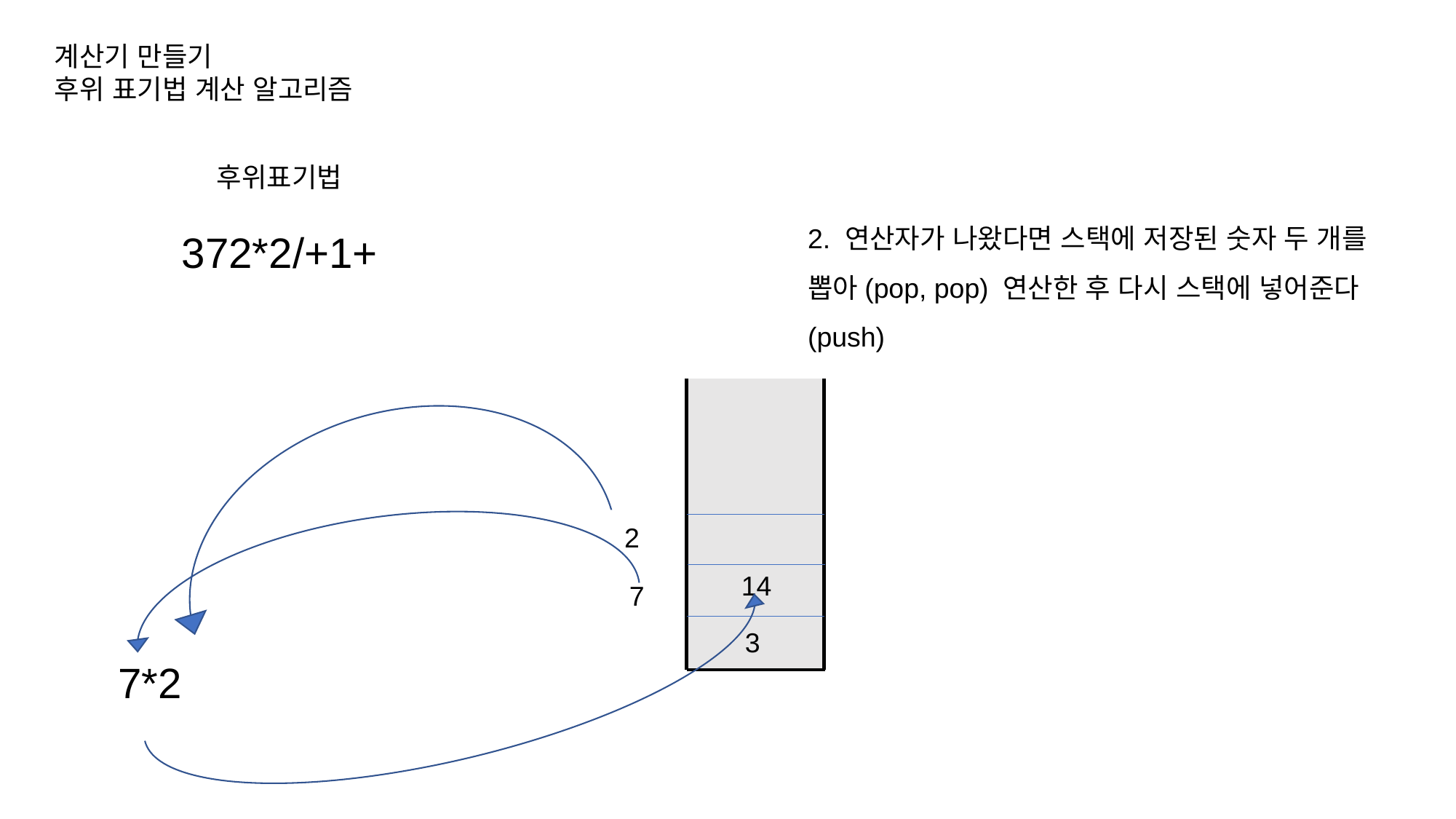

계산기 만들기
후위 표기법 계산 알고리즘
후위표기법

372*2/+1+
2. 연산자가 나왔다면 스택에 저장된 숫자 두 개를 뽑아(pop, pop) 연산한 후 다시 스택에 넣어준다(push)

2

14
7
3
7*2